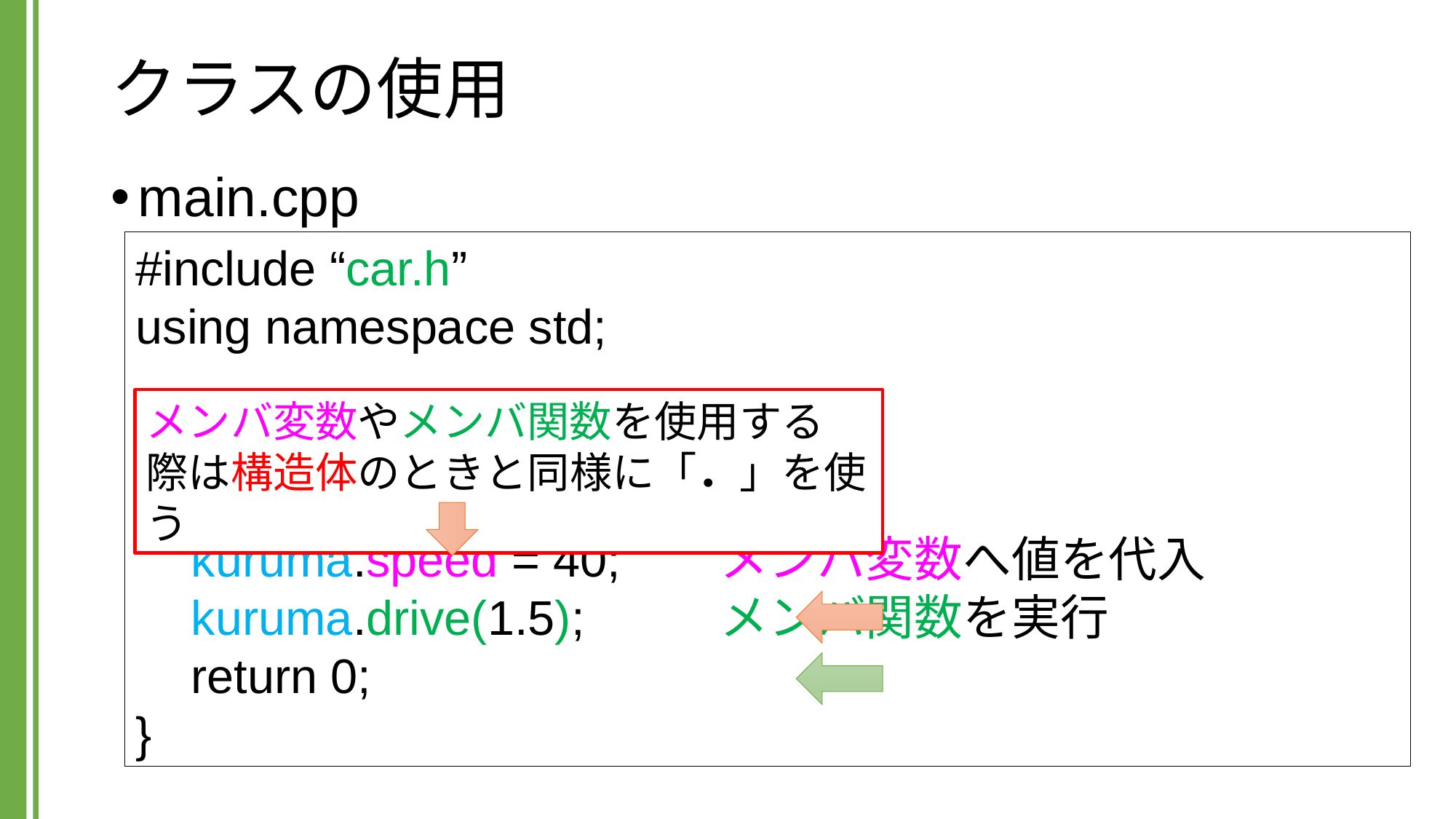

# クラスの使用
main.cpp

#include “car.h”
using namespace std;
int main() {
    Car kuruma;          　kurumaの
    kuruma.speed = 40;	  メンバ変数へ値を代入
    kuruma.drive(1.5);	  メンバ関数を実行
    return 0;
}
メンバ変数やメンバ関数を使用する
際は構造体のときと同様に「．」を使う